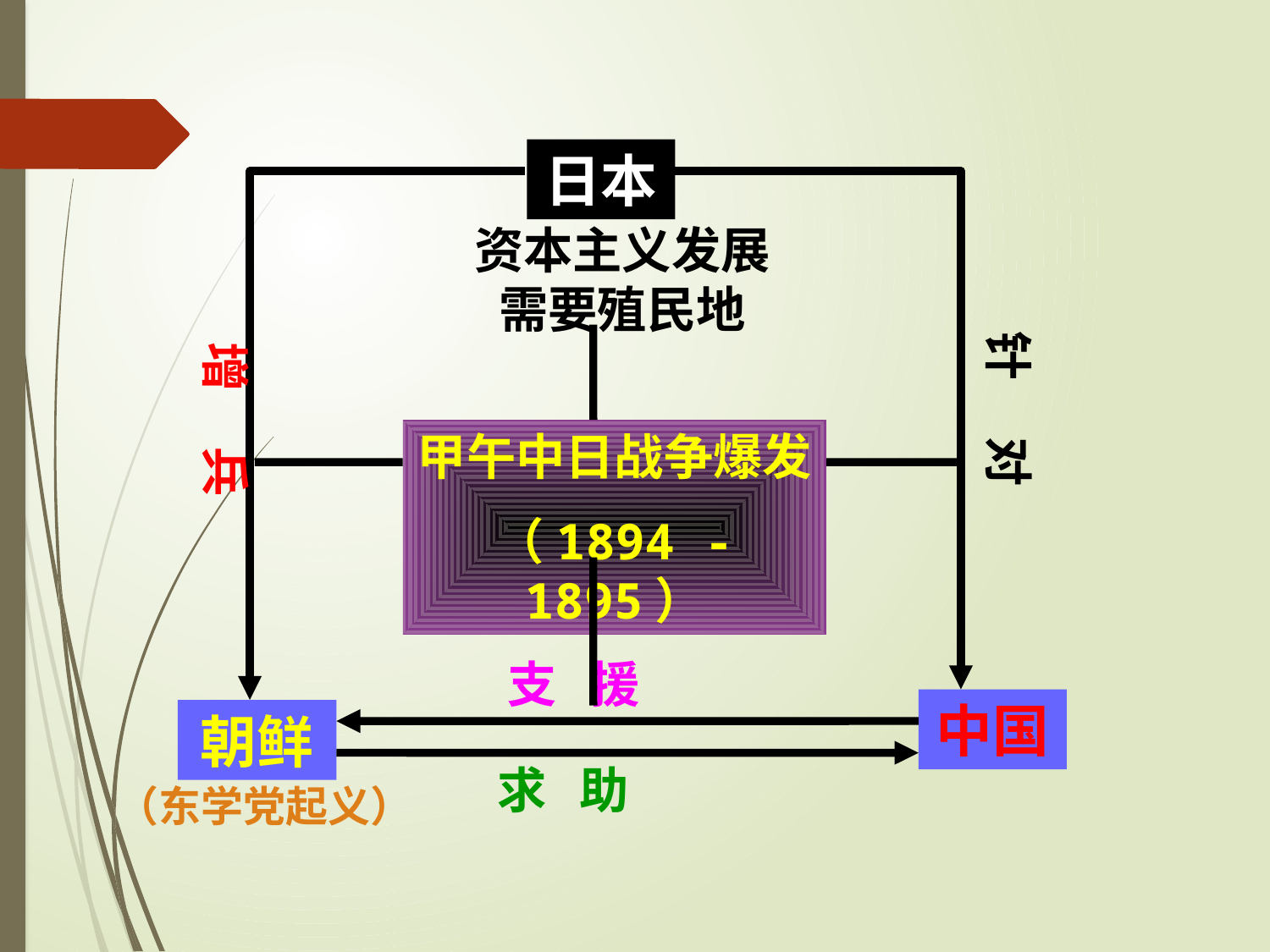

日本

增     兵

针     对
资本主义发展需要殖民地

甲午中日战争爆发
（1894 -1895）

支   援

中国
朝鲜

求   助
（东学党起义）